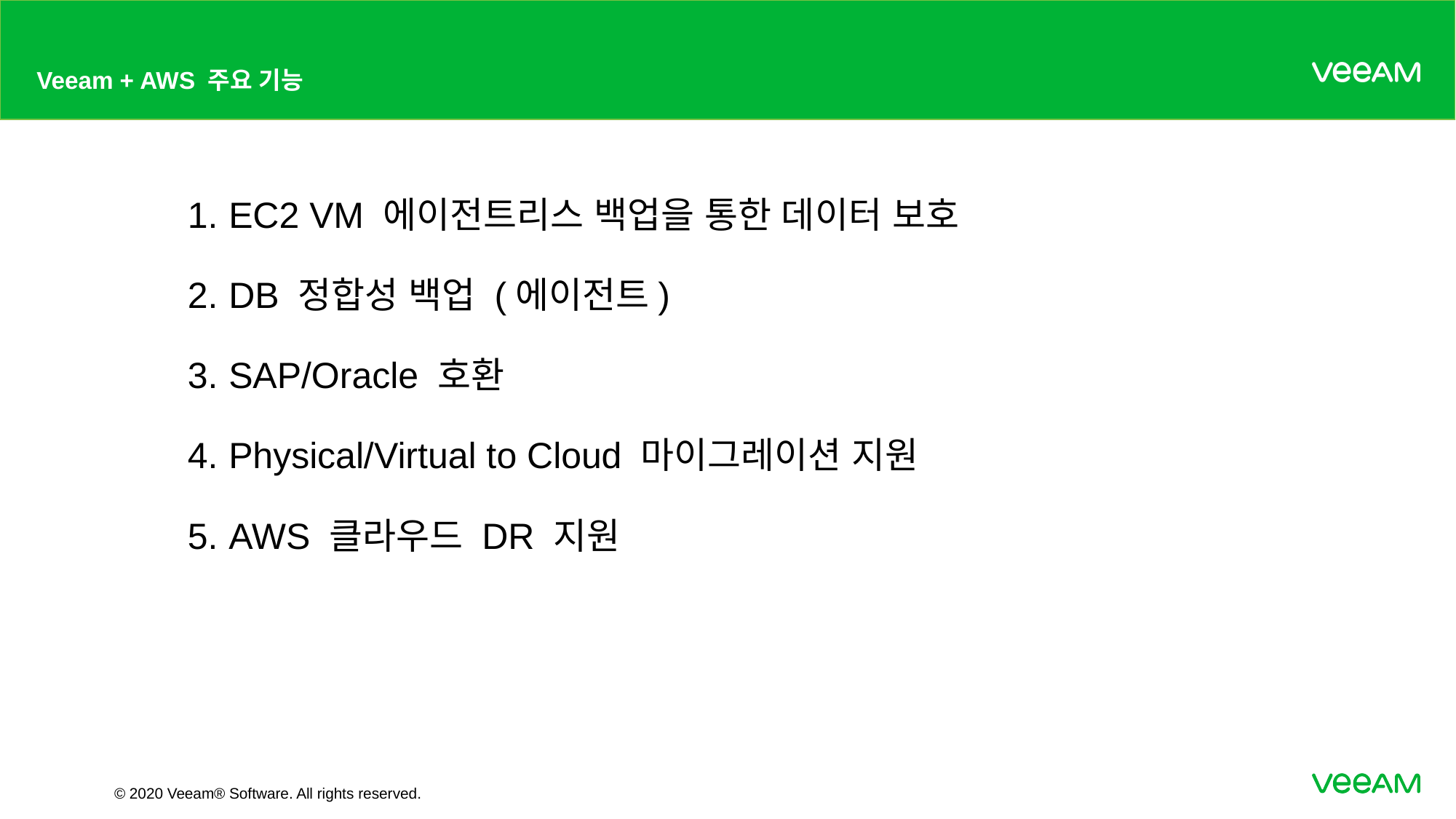

# Veeam + AWS 주요 기능
EC2 VM 에이전트리스 백업을 통한 데이터 보호
DB 정합성 백업 (에이전트)
SAP/Oracle 호환
Physical/Virtual to Cloud 마이그레이션 지원
AWS 클라우드 DR 지원